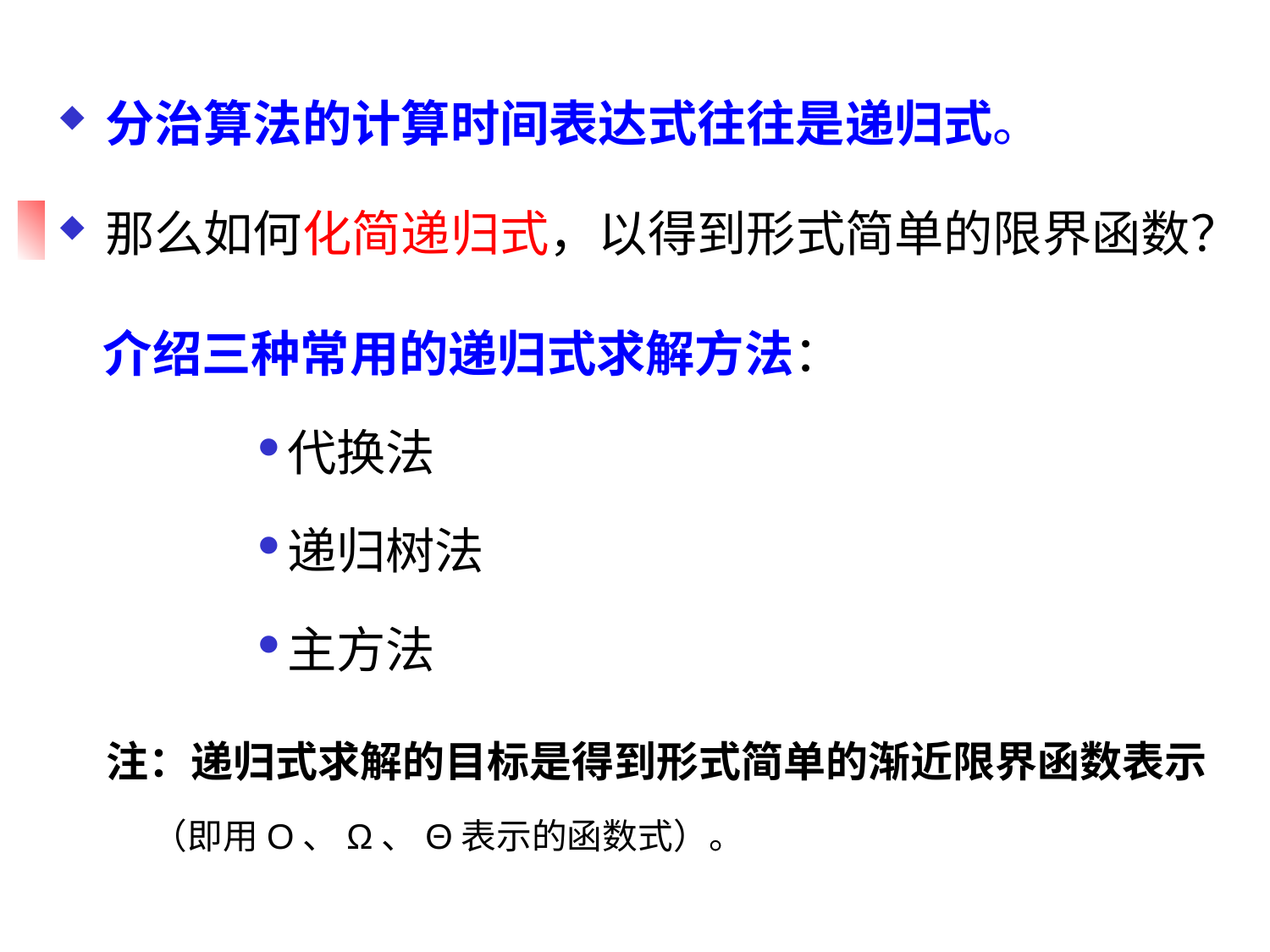

分治算法的计算时间表达式往往是递归式。
那么如何化简递归式，以得到形式简单的限界函数？
   介绍三种常用的递归式求解方法：
代换法
递归树法
主方法
    注：递归式求解的目标是得到形式简单的渐近限界函数表示
           （即用O、Ω、Θ表示的函数式）。